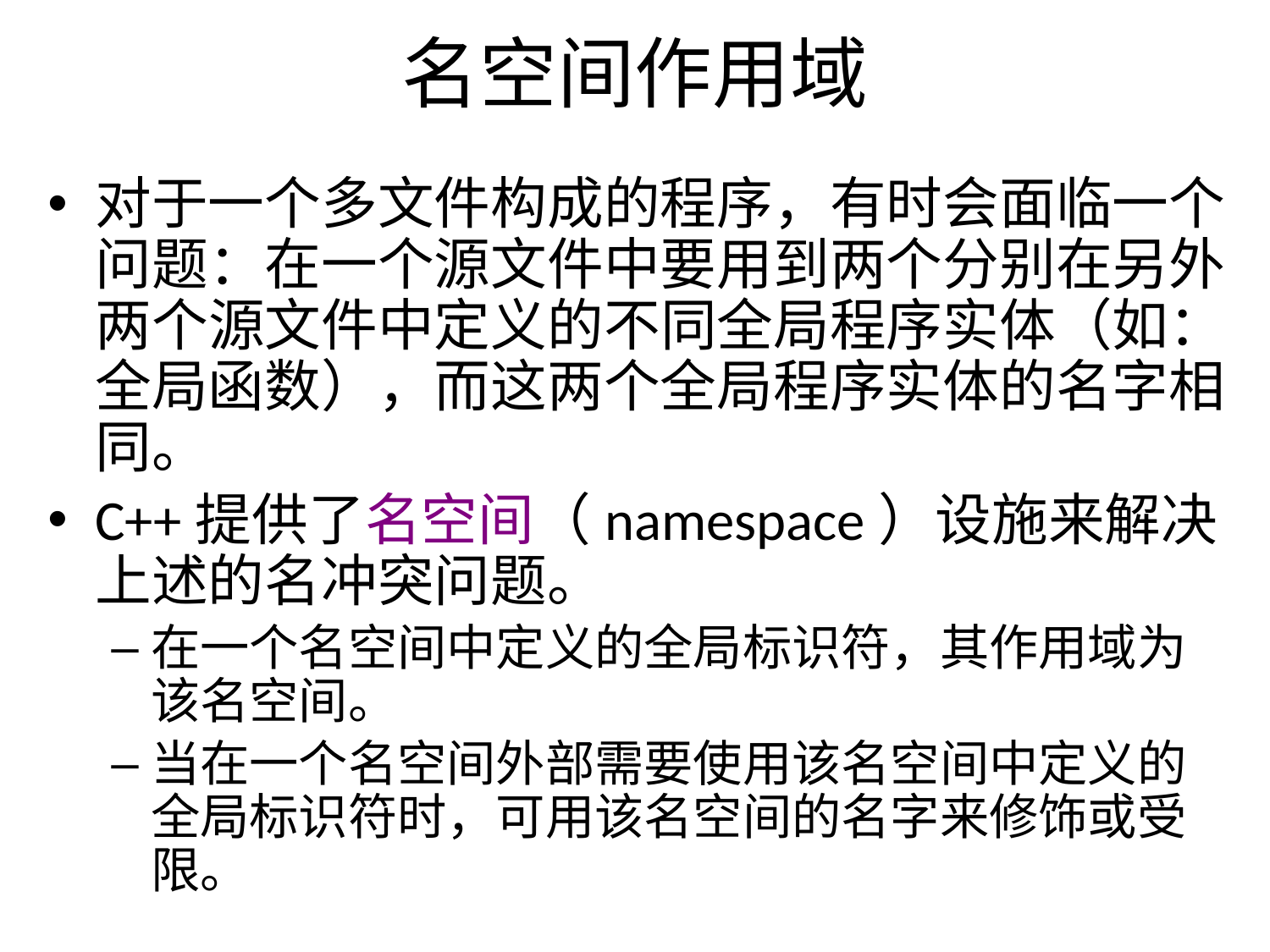

# 名空间作用域
对于一个多文件构成的程序，有时会面临一个问题：在一个源文件中要用到两个分别在另外两个源文件中定义的不同全局程序实体（如：全局函数），而这两个全局程序实体的名字相同。
C++提供了名空间（namespace）设施来解决上述的名冲突问题。
在一个名空间中定义的全局标识符，其作用域为该名空间。
当在一个名空间外部需要使用该名空间中定义的全局标识符时，可用该名空间的名字来修饰或受限。